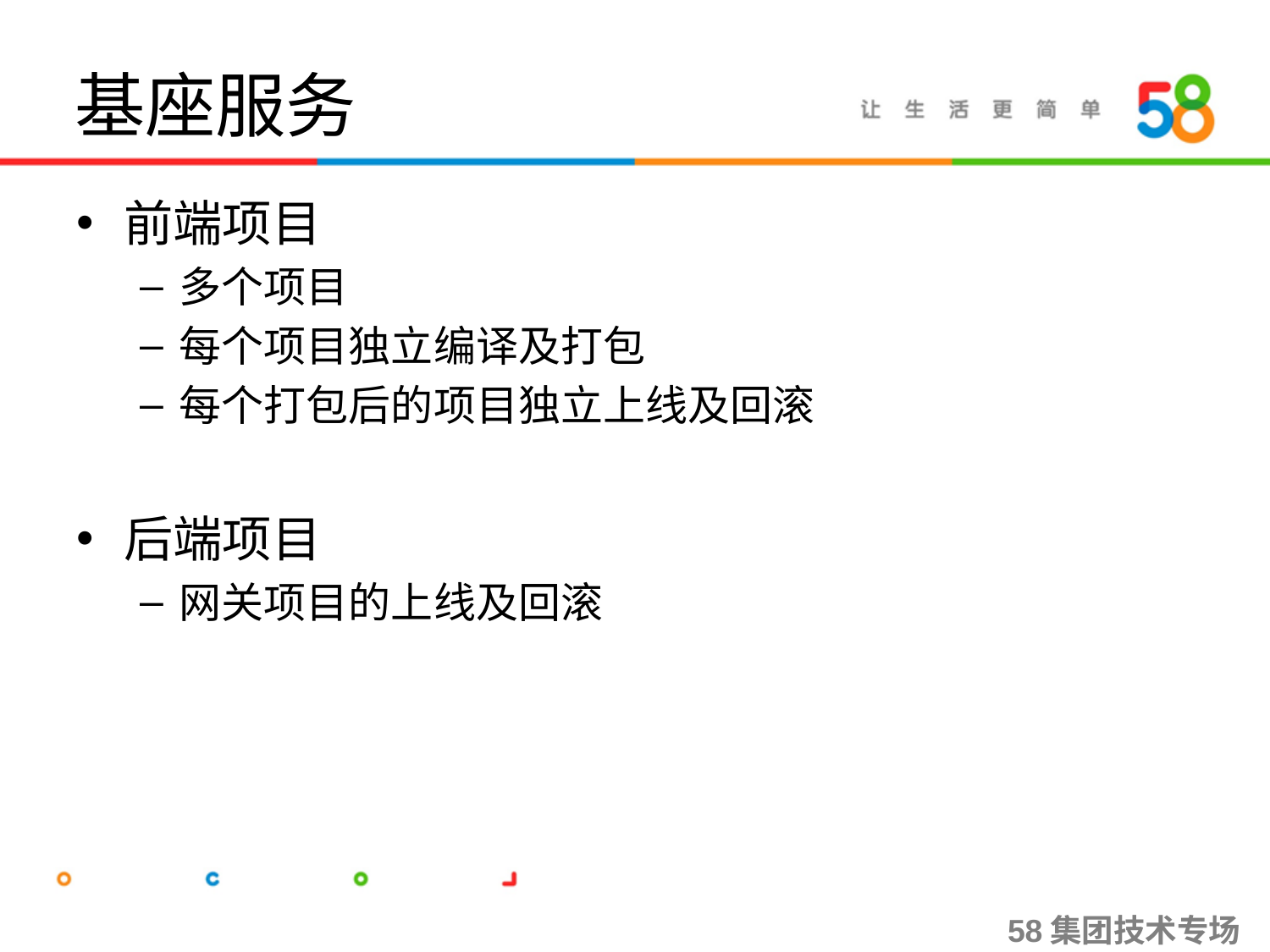

# 基座服务
前端项目
多个项目
每个项目独立编译及打包
每个打包后的项目独立上线及回滚

后端项目
网关项目的上线及回滚